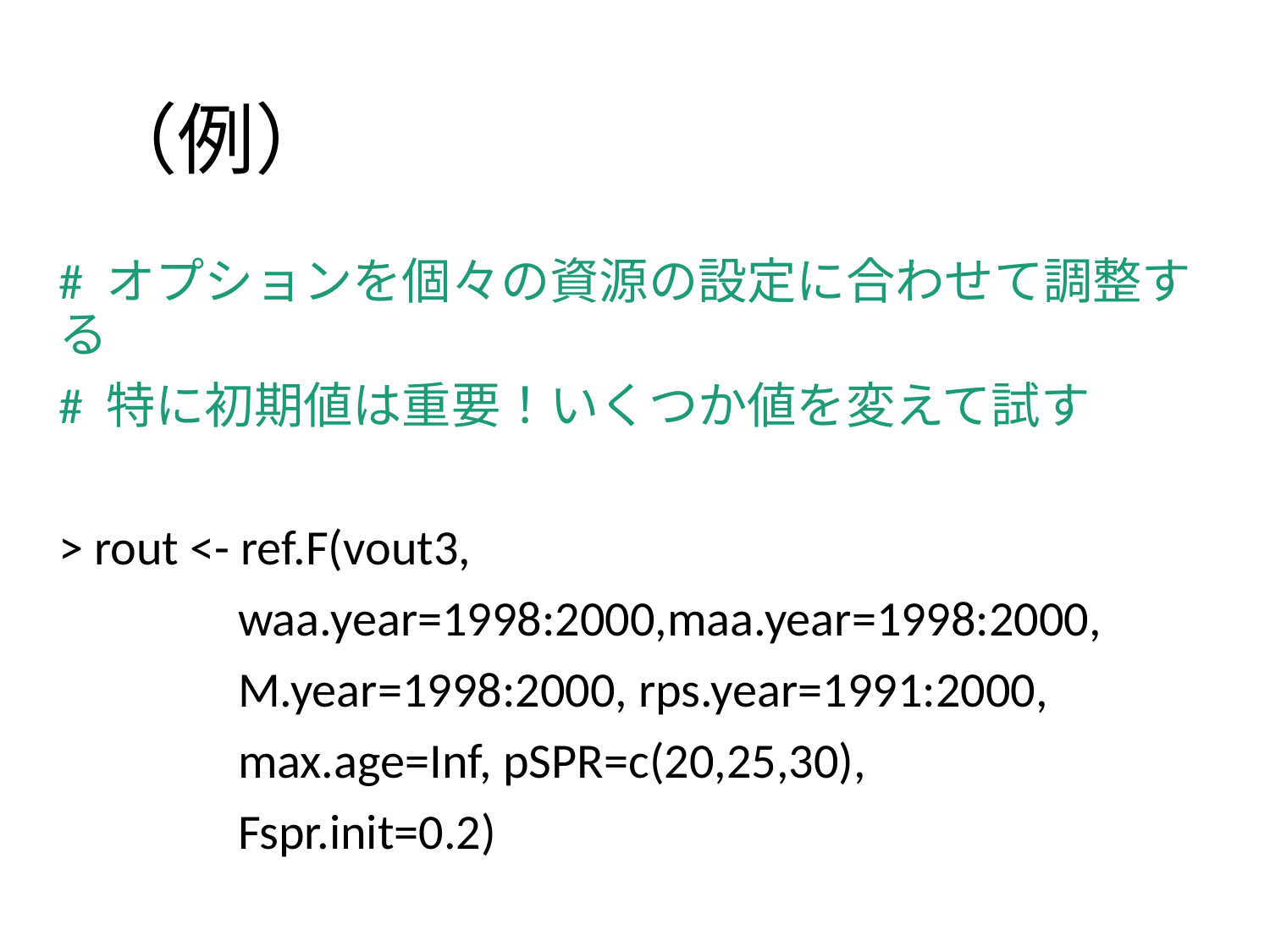

# （例）
# オプションを個々の資源の設定に合わせて調整する
# 特に初期値は重要！いくつか値を変えて試す

> rout <- ref.F(vout3,
                waa.year=1998:2000,maa.year=1998:2000,
                M.year=1998:2000, rps.year=1991:2000,
                max.age=Inf, pSPR=c(20,25,30),
                Fspr.init=0.2)